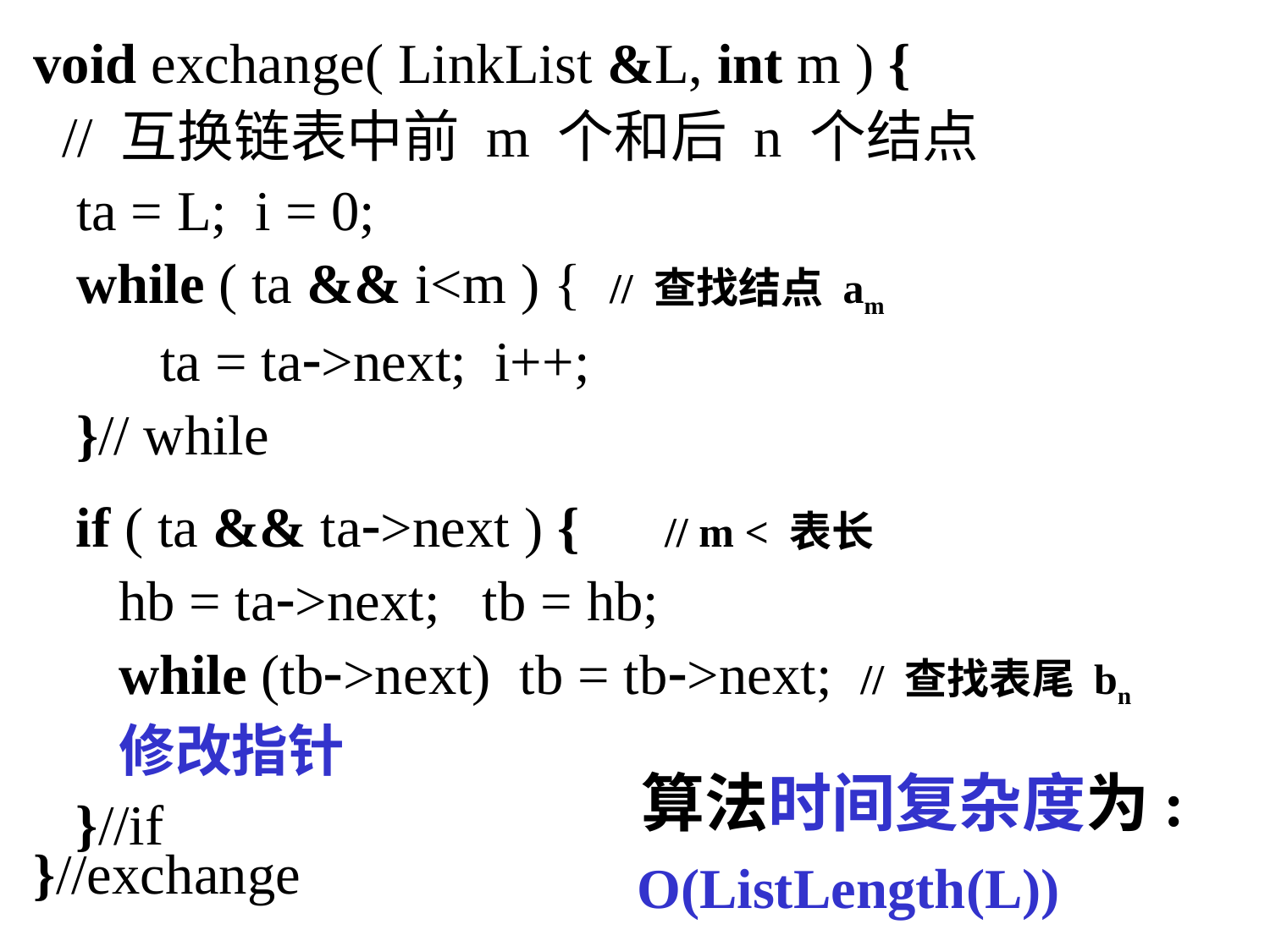

void exchange( LinkList &L, int m ) {
  // 互换链表中前 m 个和后 n 个结点
   ta = L;  i = 0;
   while ( ta && i<m ) {  // 查找结点 am
	ta = ta−>next;  i++;
   }// while

}//exchange
if ( ta && ta−>next ) {      // m < 表长
   hb = ta−>next;   tb = hb;
   while (tb−>next)  tb = tb−>next;  // 查找表尾 bn

}//if
修改指针
算法时间复杂度为:
O(ListLength(L))